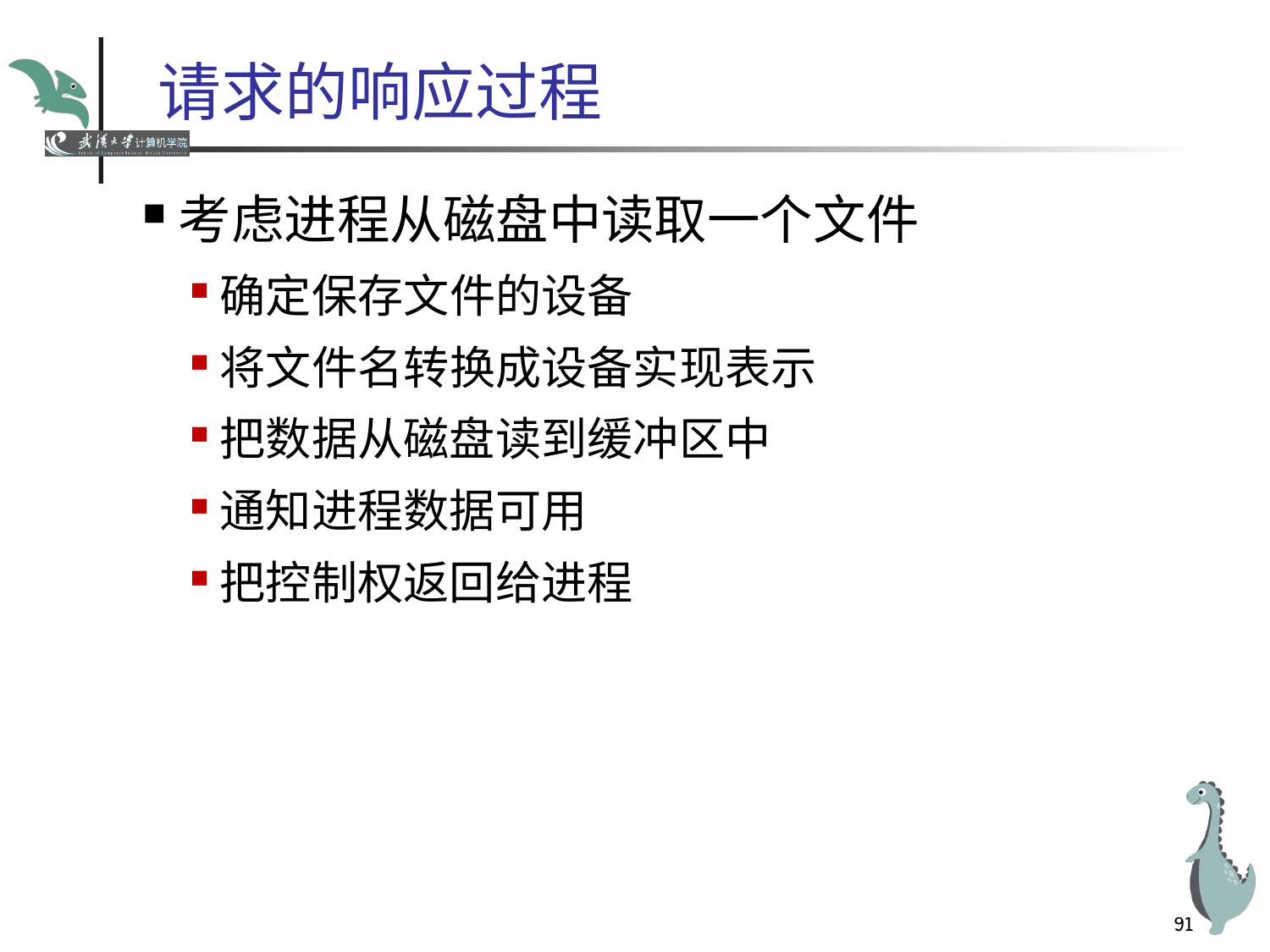

# 请求的响应过程
考虑进程从磁盘中读取一个文件
确定保存文件的设备
将文件名转换成设备实现表示
把数据从磁盘读到缓冲区中
通知进程数据可用
把控制权返回给进程
91